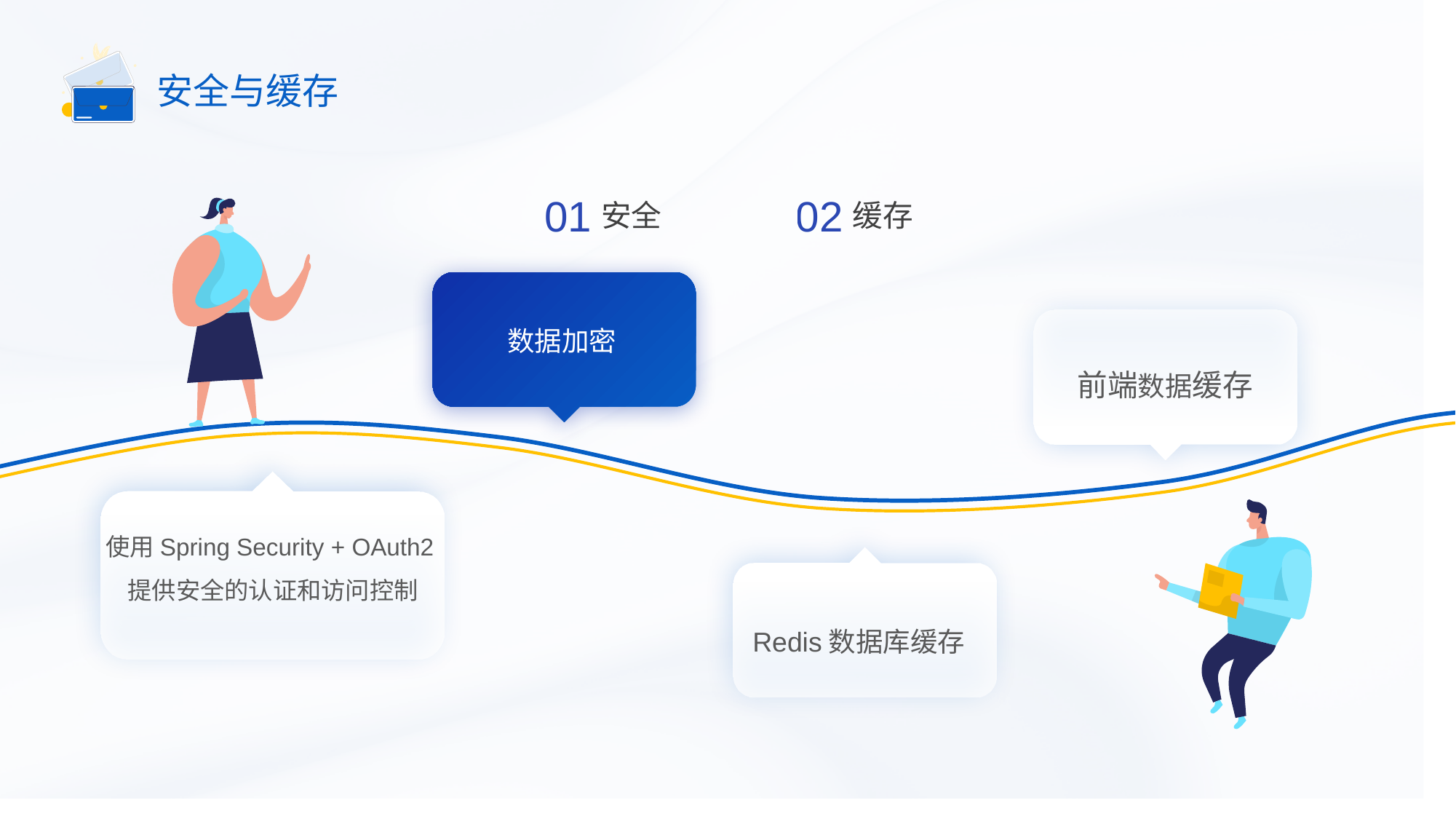

安全与缓存
01
02
安全
缓存

 数据加密

前端数据缓存

使用Spring Security + OAuth2提供安全的认证和访问控制

Redis数据库缓存